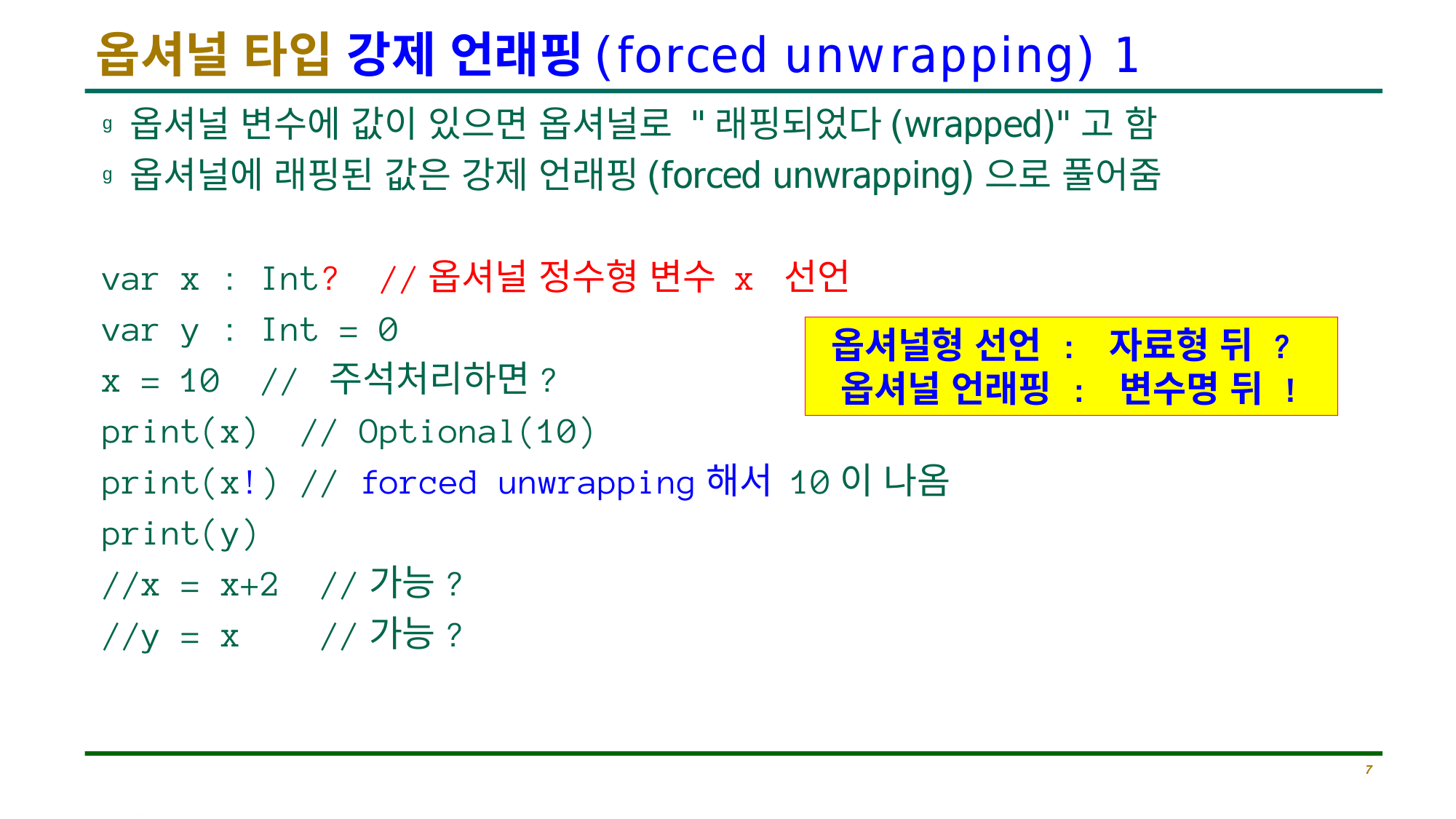

# 옵셔널 타입 강제 언래핑(forced unwrapping) 1
옵셔널 변수에 값이 있으면 옵셔널로 "래핑되었다(wrapped)"고 함
옵셔널에 래핑된 값은 강제 언래핑(forced unwrapping)으로 풀어줌

var x : Int?  //옵셔널 정수형 변수 x 선언
var y : Int = 0
x = 10  // 주석처리하면?
print(x)  // Optional(10)
print(x!) // forced unwrapping해서 10이 나옴
print(y)
//x = x+2  //가능?
//y = x    //가능?

옵셔널형 선언 : 자료형 뒤 ?
옵셔널 언래핑 : 변수명 뒤 !